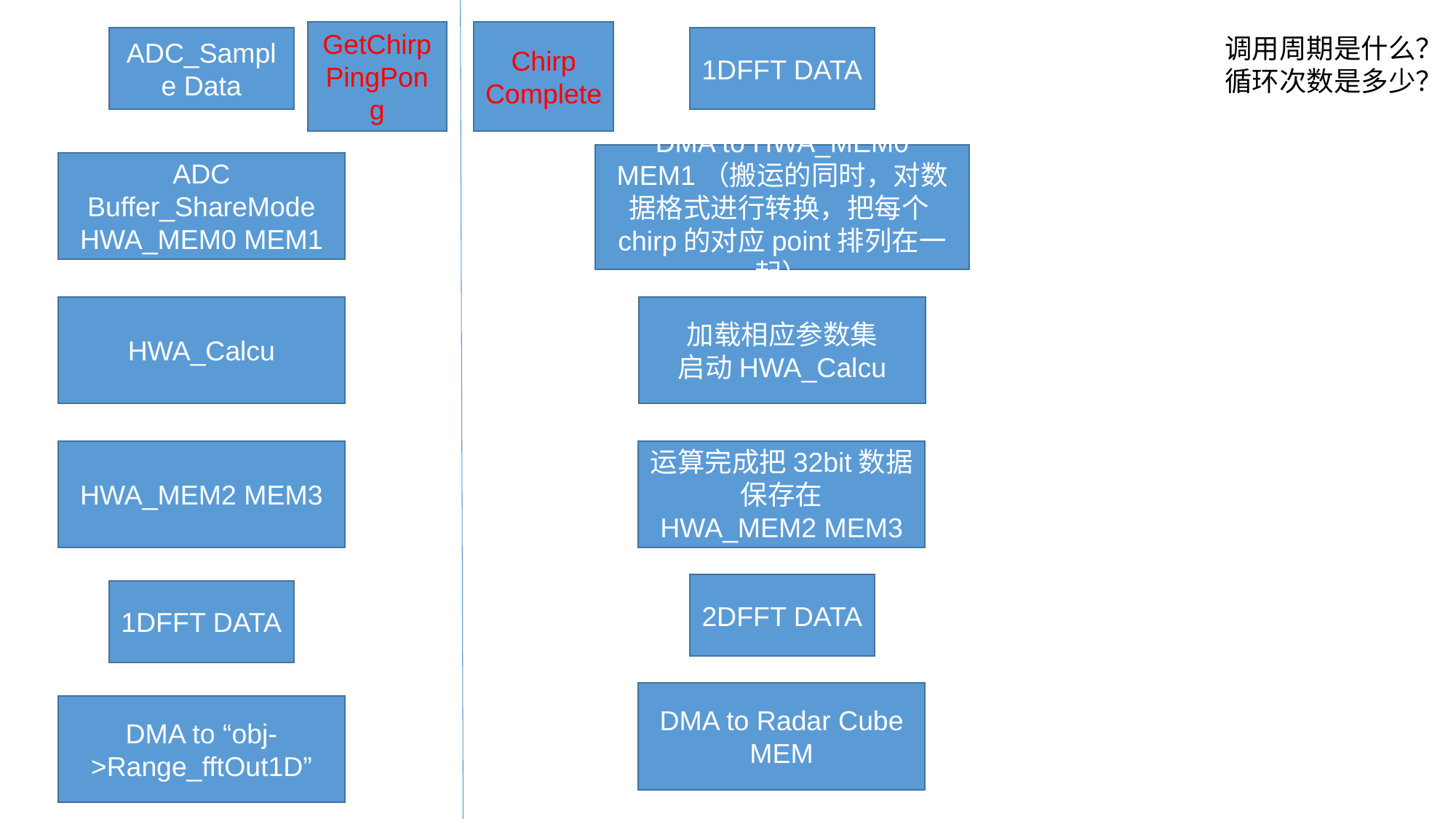

GetChirp
PingPong
Chirp
Complete
调用周期是什么？
循环次数是多少？

ADC_Sample Data
1DFFT DATA
DMA to HWA_MEM0 MEM1（搬运的同时，对数据格式进行转换，把每个chirp的对应point排列在一起）
ADC Buffer_ShareMode HWA_MEM0 MEM1
HWA_Calcu
加载相应参数集
启动HWA_Calcu
HWA_MEM2 MEM3
运算完成把32bit数据保存在
HWA_MEM2 MEM3
2DFFT DATA
1DFFT DATA
DMA to Radar Cube MEM
DMA to “obj->Range_fftOut1D”